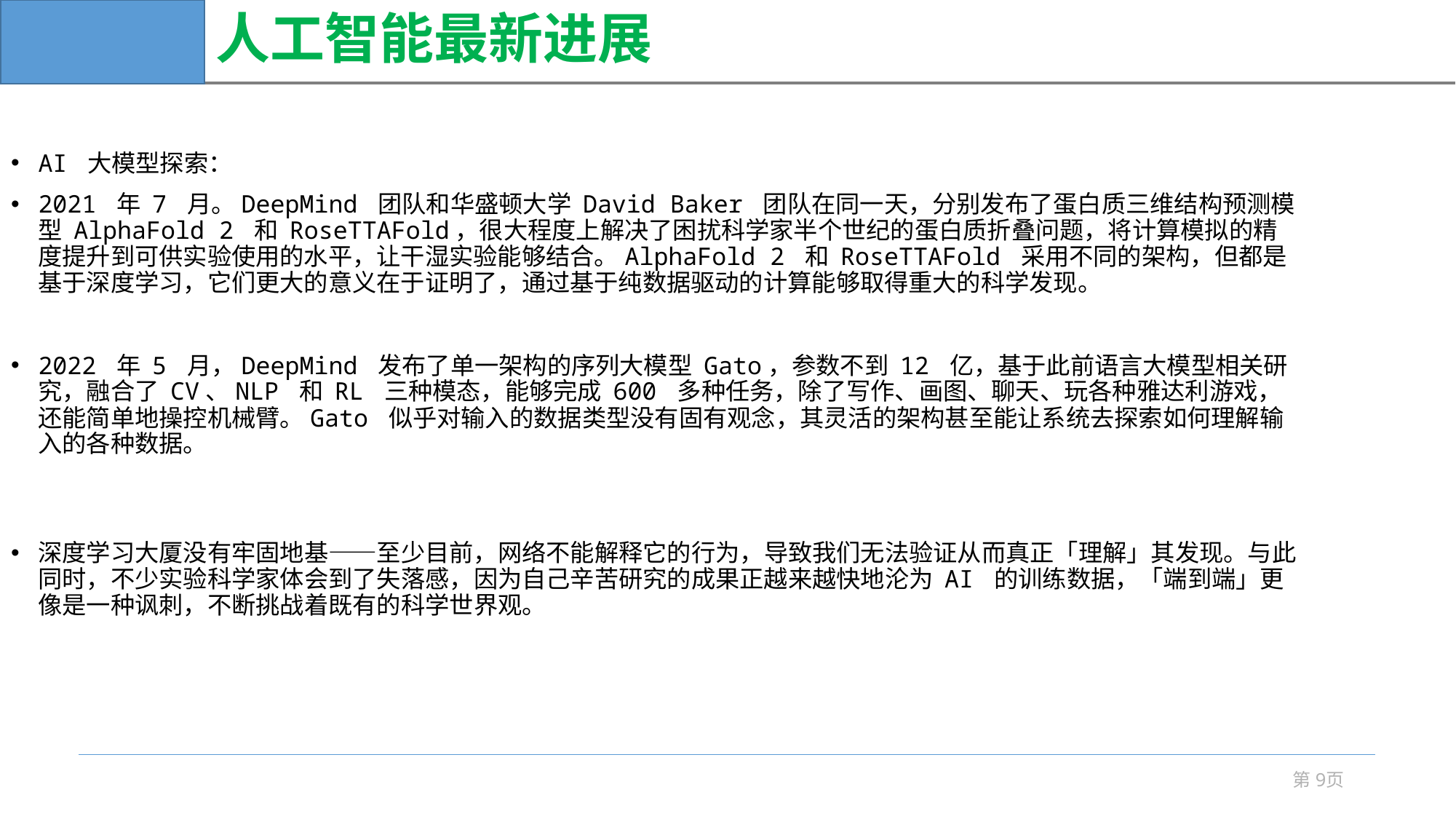

# 人工智能最新进展
AI 大模型探索：
2021 年 7 月。DeepMind 团队和华盛顿大学 David Baker 团队在同一天，分别发布了蛋白质三维结构预测模型 AlphaFold 2 和 RoseTTAFold，很大程度上解决了困扰科学家半个世纪的蛋白质折叠问题，将计算模拟的精度提升到可供实验使用的水平，让干湿实验能够结合。AlphaFold 2 和 RoseTTAFold 采用不同的架构，但都是基于深度学习，它们更大的意义在于证明了，通过基于纯数据驱动的计算能够取得重大的科学发现。

2022 年 5 月，DeepMind 发布了单一架构的序列大模型 Gato，参数不到 12 亿，基于此前语言大模型相关研究，融合了 CV、NLP 和 RL 三种模态，能够完成 600 多种任务，除了写作、画图、聊天、玩各种雅达利游戏，还能简单地操控机械臂。Gato 似乎对输入的数据类型没有固有观念，其灵活的架构甚至能让系统去探索如何理解输入的各种数据。

深度学习大厦没有牢固地基——至少目前，网络不能解释它的行为，导致我们无法验证从而真正「理解」其发现。与此同时，不少实验科学家体会到了失落感，因为自己辛苦研究的成果正越来越快地沦为 AI 的训练数据，「端到端」更像是一种讽刺，不断挑战着既有的科学世界观。

第9页